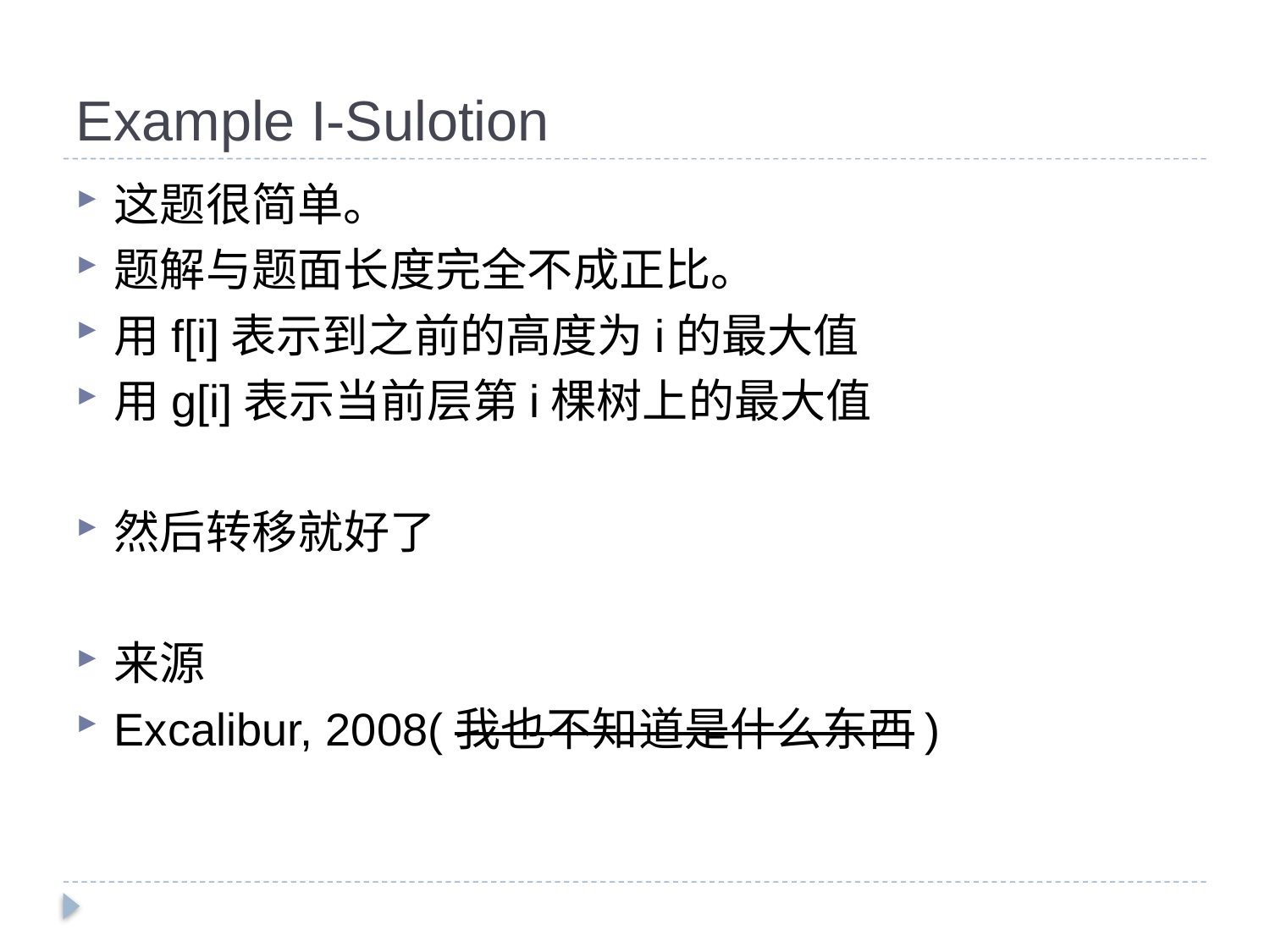

# Example I-Sulotion
这题很简单。
题解与题面长度完全不成正比。
用f[i]表示到之前的高度为i的最大值
用g[i]表示当前层第i棵树上的最大值

然后转移就好了

来源
Excalibur, 2008(我也不知道是什么东西)